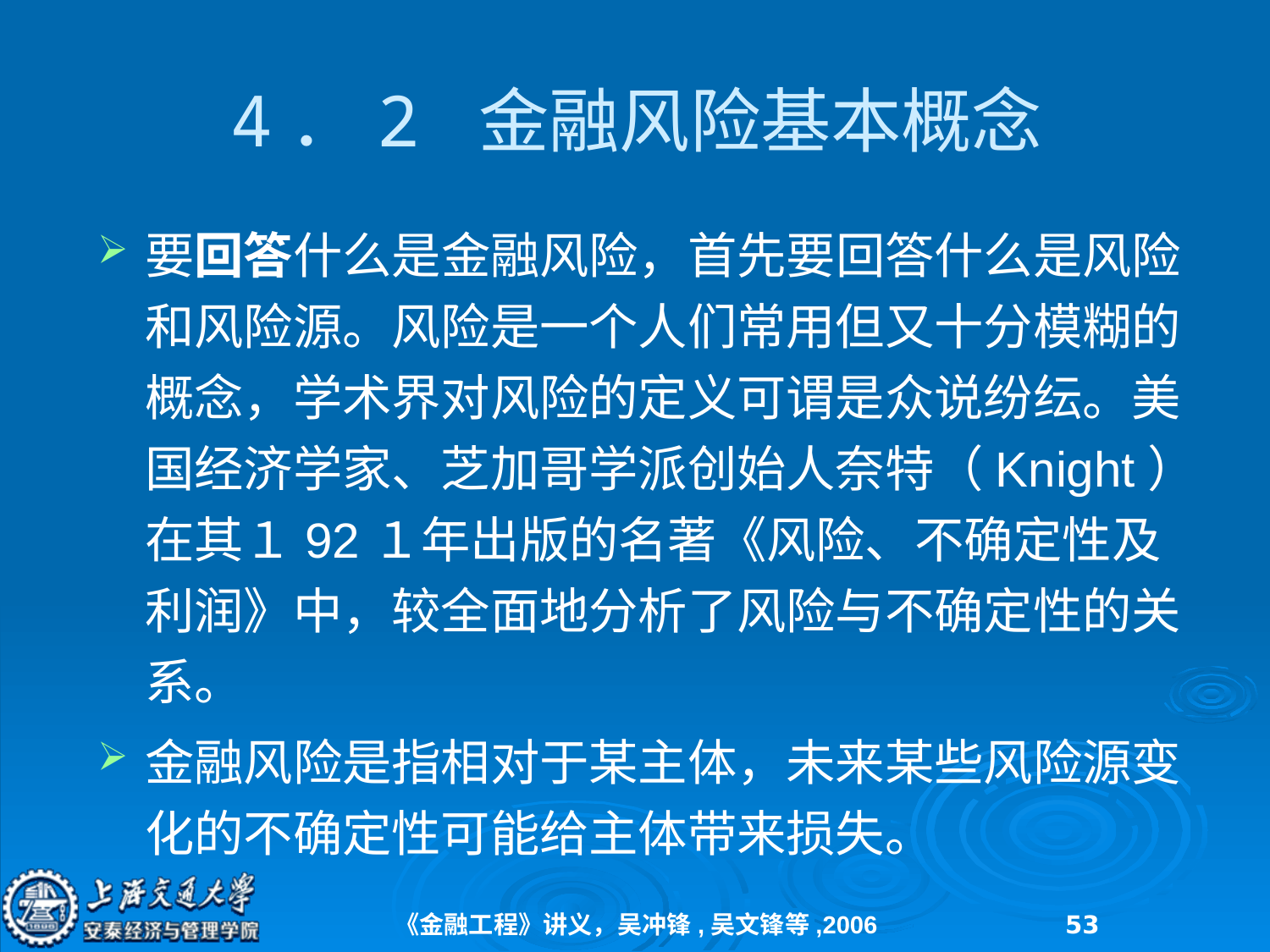

# 4．2 金融风险基本概念
要回答什么是金融风险，首先要回答什么是风险和风险源。风险是一个人们常用但又十分模糊的概念，学术界对风险的定义可谓是众说纷纭。美国经济学家、芝加哥学派创始人奈特（Knight）在其１92１年出版的名著《风险、不确定性及利润》中，较全面地分析了风险与不确定性的关系。
金融风险是指相对于某主体，未来某些风险源变化的不确定性可能给主体带来损失。